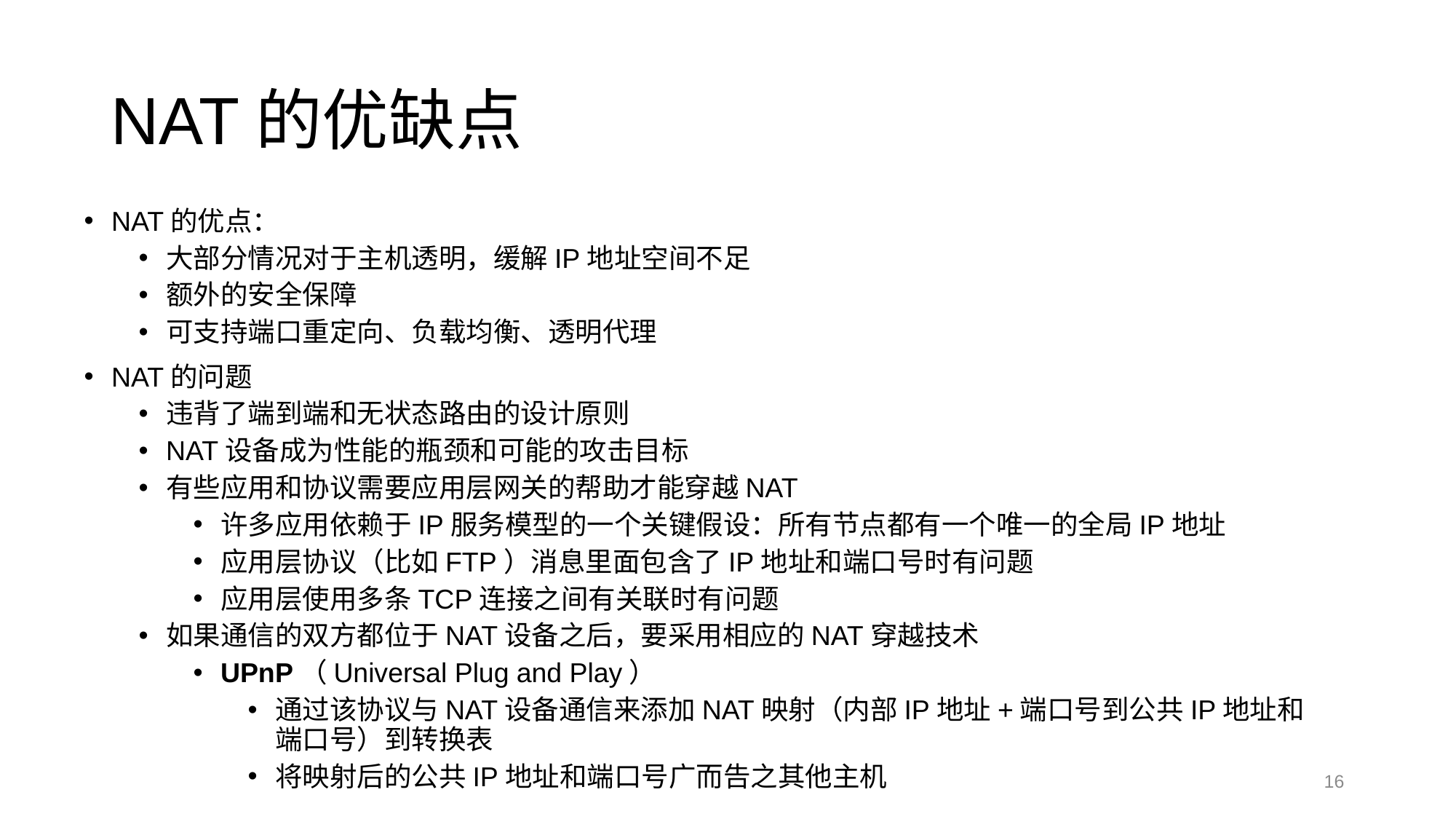

# NAT的优缺点
NAT的优点：
大部分情况对于主机透明，缓解IP地址空间不足
额外的安全保障
可支持端口重定向、负载均衡、透明代理
NAT的问题
违背了端到端和无状态路由的设计原则
NAT设备成为性能的瓶颈和可能的攻击目标
有些应用和协议需要应用层网关的帮助才能穿越NAT
许多应用依赖于IP服务模型的一个关键假设：所有节点都有一个唯一的全局IP地址
应用层协议（比如FTP）消息里面包含了IP地址和端口号时有问题
应用层使用多条TCP连接之间有关联时有问题
如果通信的双方都位于NAT设备之后，要采用相应的NAT穿越技术
UPnP（Universal Plug and Play）
通过该协议与NAT设备通信来添加NAT映射（内部IP地址+端口号到公共IP地址和端口号）到转换表
将映射后的公共IP地址和端口号广而告之其他主机

16